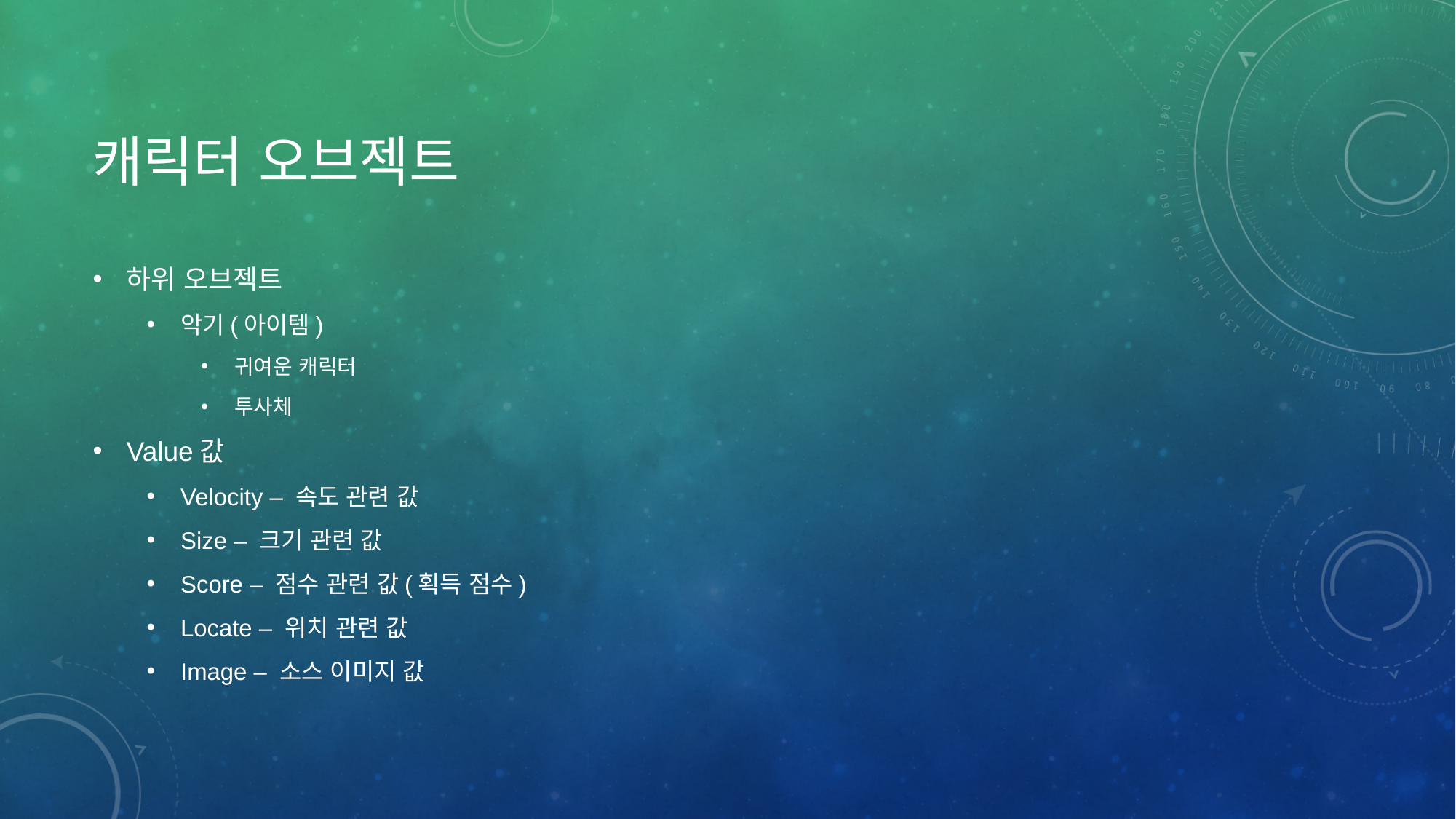

# 캐릭터 오브젝트
하위 오브젝트
악기(아이템)
귀여운 캐릭터
투사체
Value값
Velocity – 속도 관련 값
Size – 크기 관련 값
Score – 점수 관련 값(획득 점수)
Locate – 위치 관련 값
Image – 소스 이미지 값